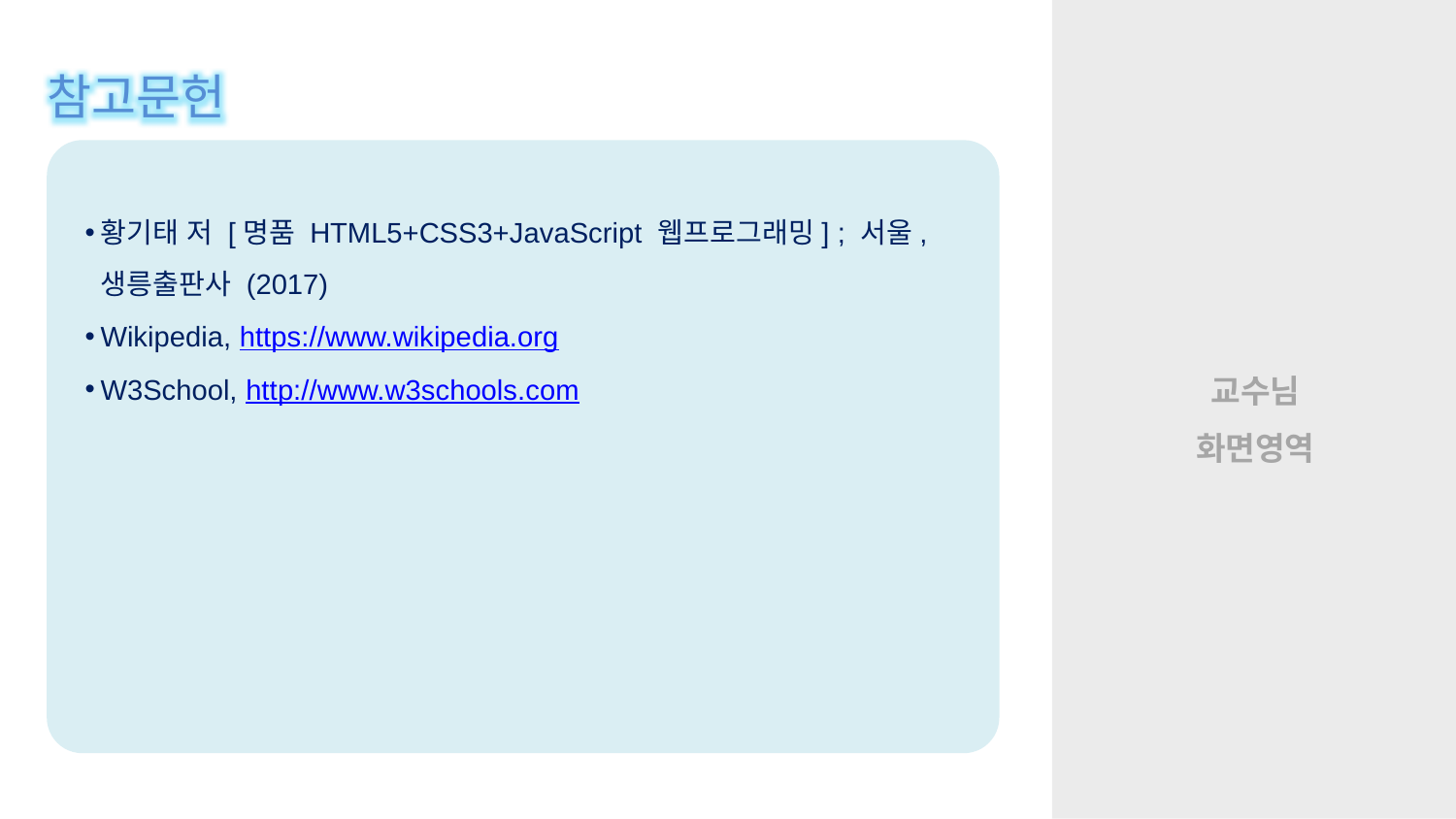

참고문헌

황기태 저 [명품 HTML5+CSS3+JavaScript 웹프로그래밍] ; 서울, 생릉출판사 (2017)
Wikipedia, https://www.wikipedia.org
W3School, http://www.w3schools.com